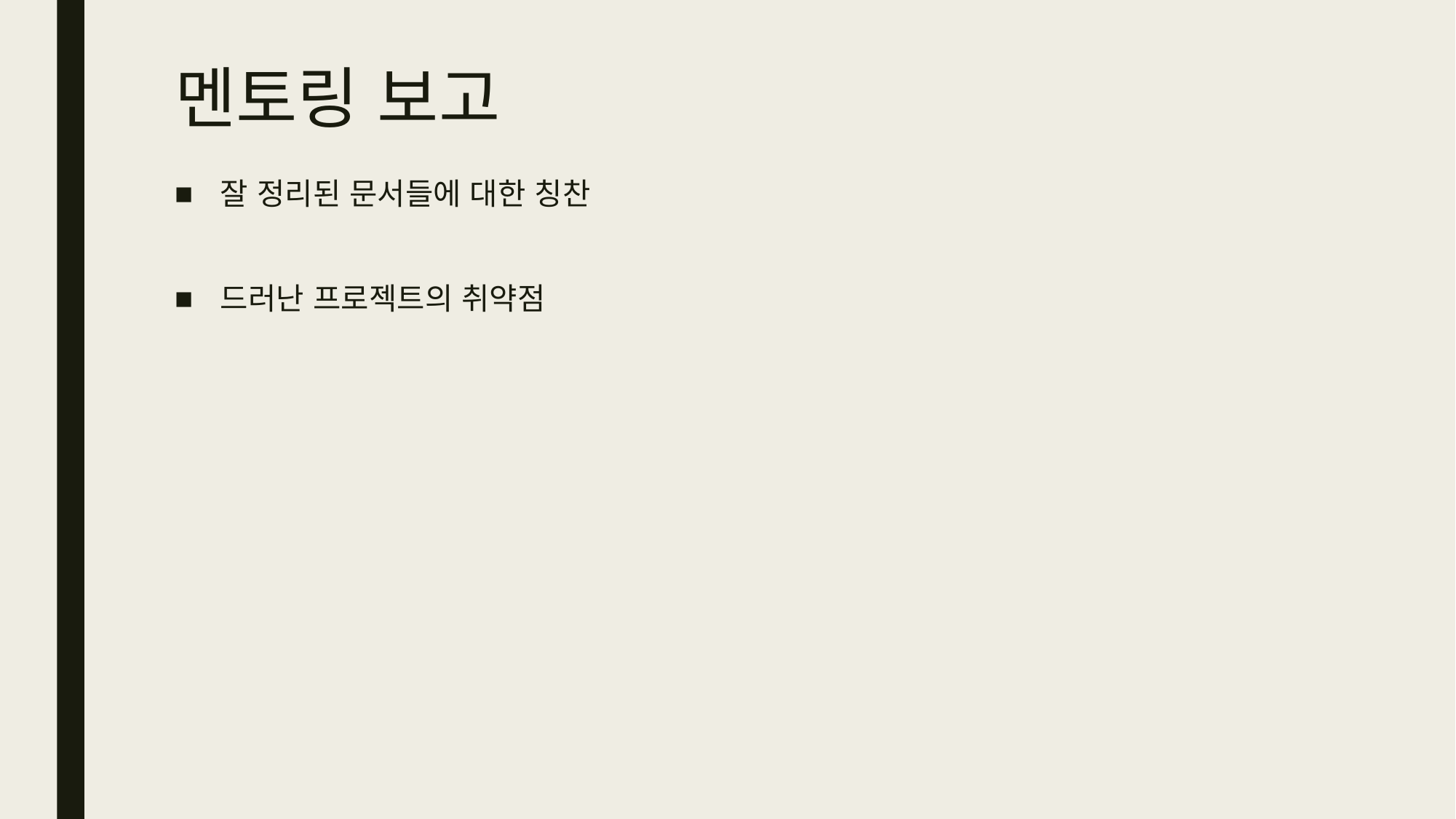

# 멘토링 보고
잘 정리된 문서들에 대한 칭찬

드러난 프로젝트의 취약점